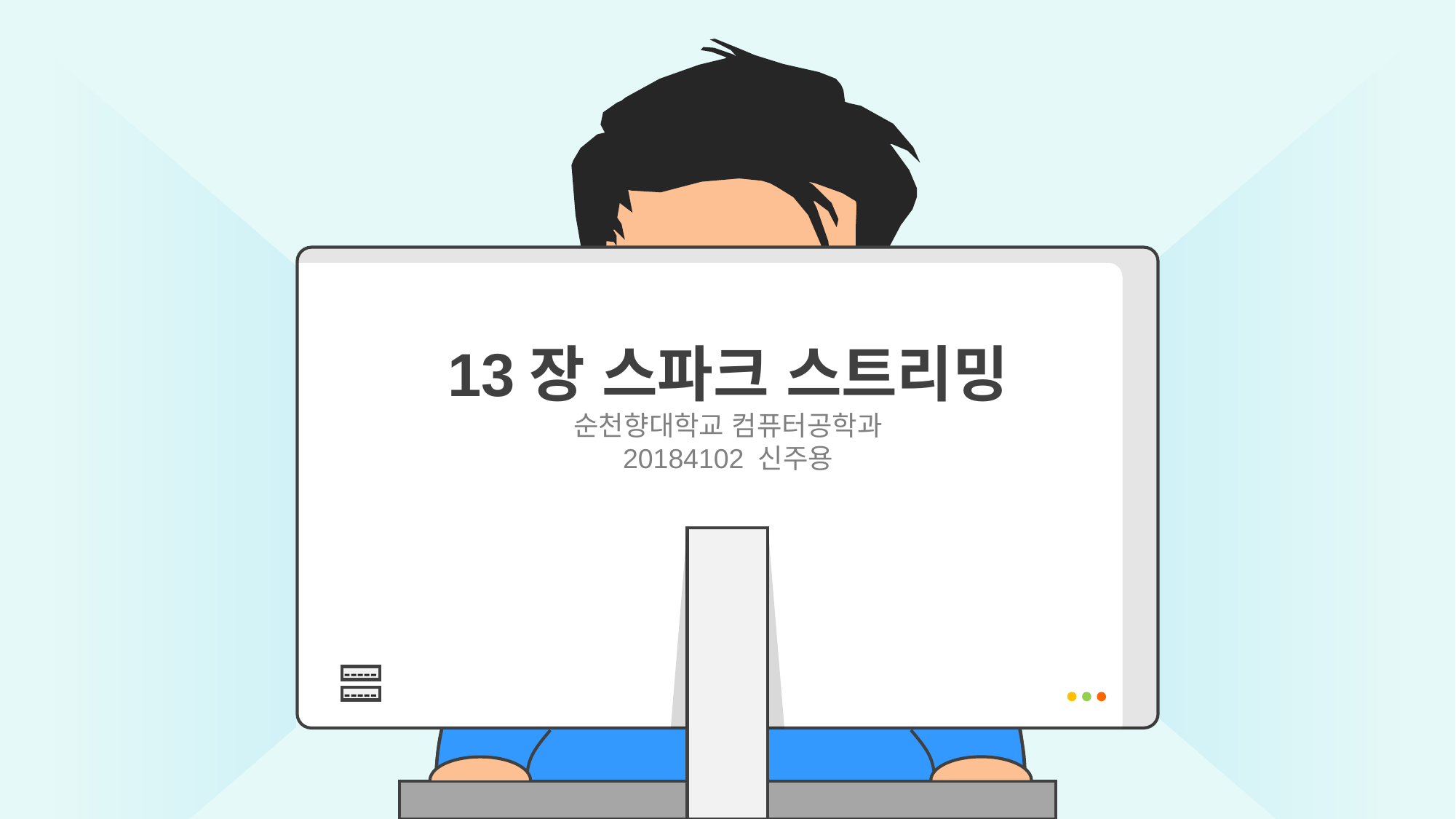

13장 스파크 스트리밍
순천향대학교 컴퓨터공학과
20184102 신주용